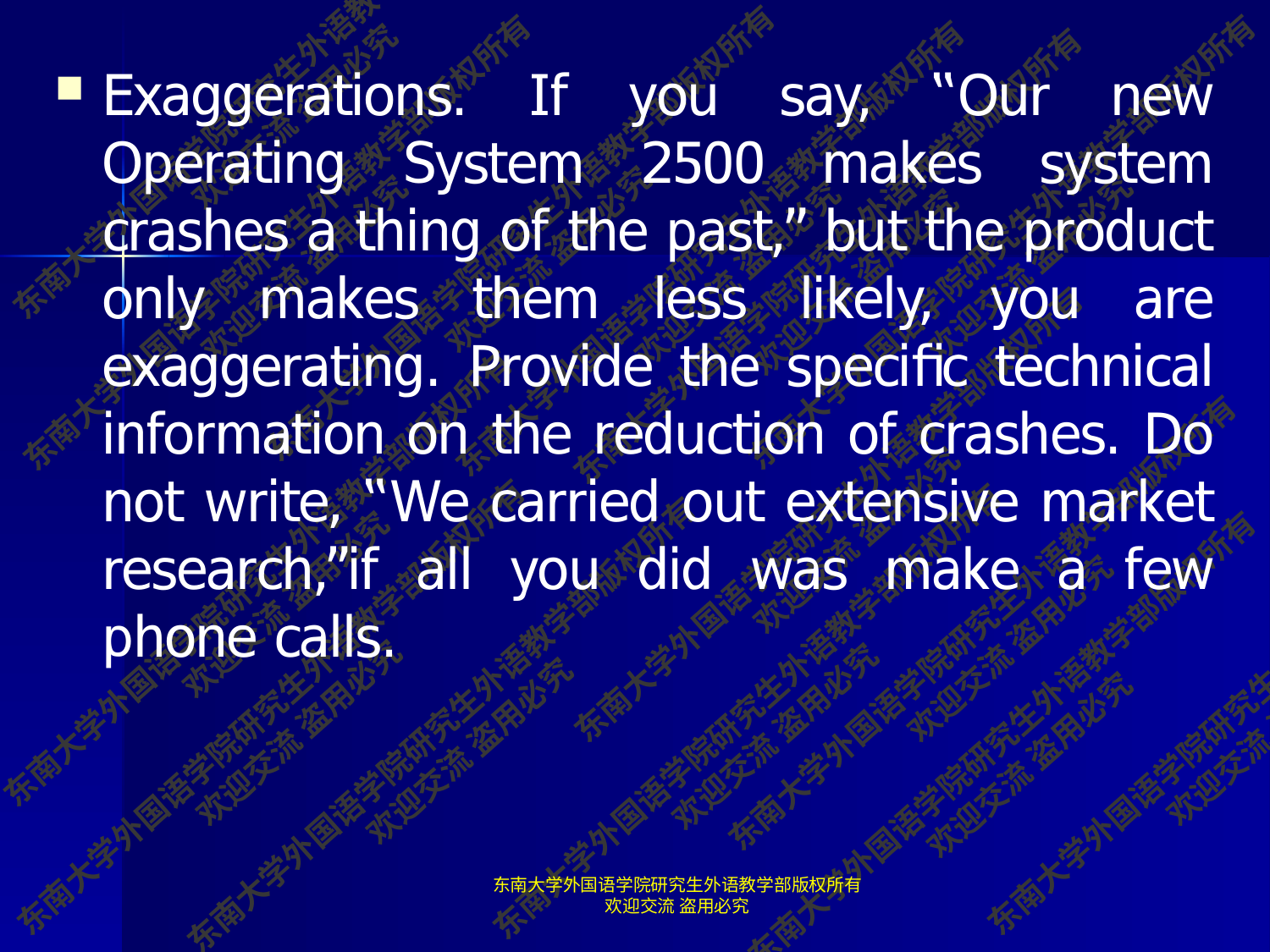

#
Exaggerations. If you say, “Our new Operating System 2500 makes system crashes a thing of the past,” but the product only makes them less likely, you are exaggerating. Provide the specific technical information on the reduction of crashes. Do not write, “We carried out extensive market research,”if all you did was make a few phone calls.
东南大学外国语学院研究生外语教学部版权所有 欢迎交流 盗用必究